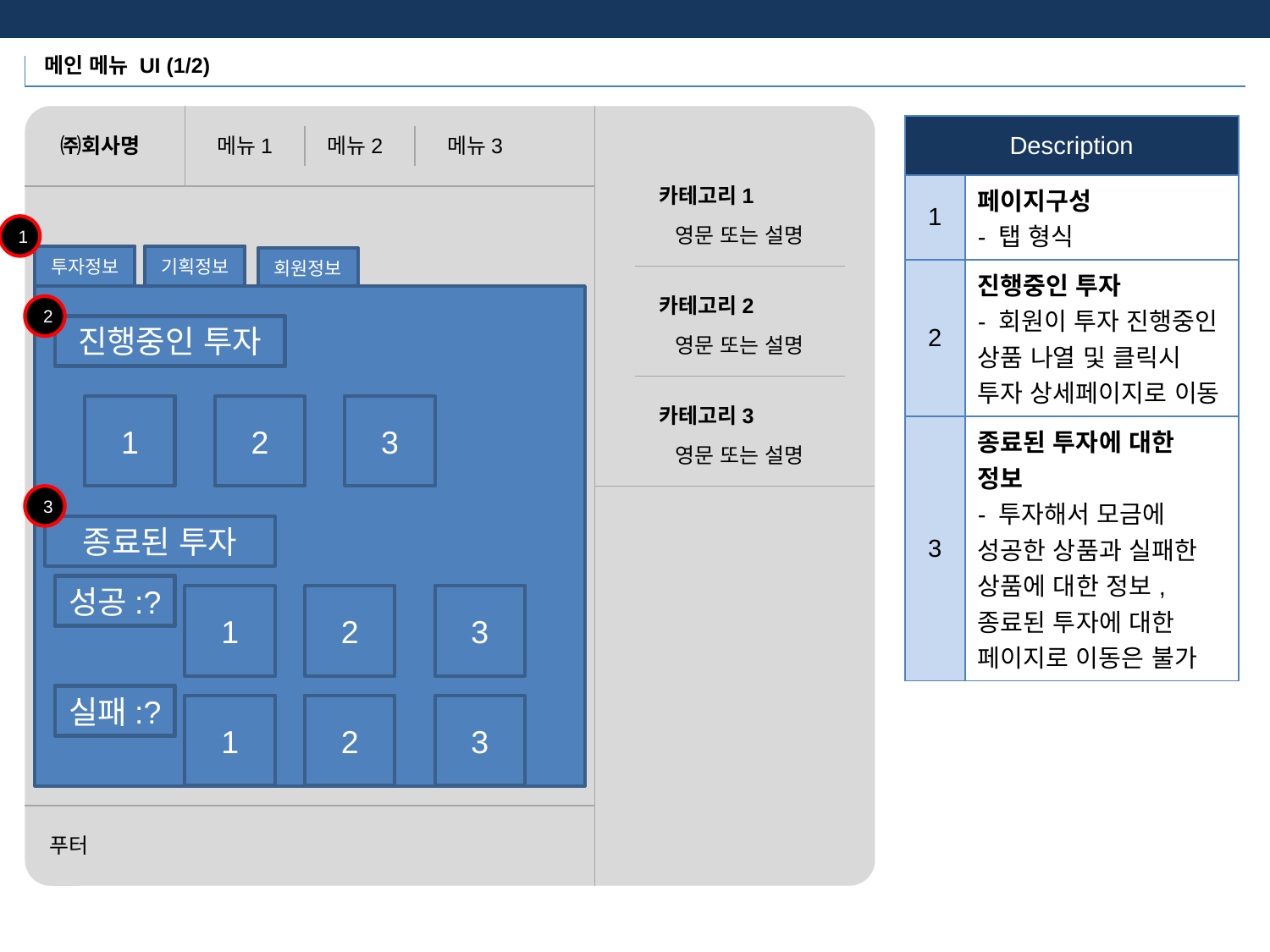

메인 메뉴 UI (1/2)

| Description |  |
| --- | --- |
| 1 | 페이지구성 - 탭 형식 |
| 2 | 진행중인 투자 - 회원이 투자 진행중인 상품 나열 및 클릭시 투자 상세페이지로 이동 |
| 3 | 종료된 투자에 대한 정보 - 투자해서 모금에 성공한 상품과 실패한 상품에 대한 정보, 종료된 투자에 대한 페이지로 이동은 불가 |
㈜회사명
메뉴1
메뉴2
메뉴3
카테고리1
1
영문 또는 설명
투자정보
기획정보
회원정보

카테고리2
2
진행중인 투자
영문 또는 설명
1
2
3
카테고리3
영문 또는 설명
3
종료된 투자
성공:?
1
2
3
실패:?
1
2
3
푸터